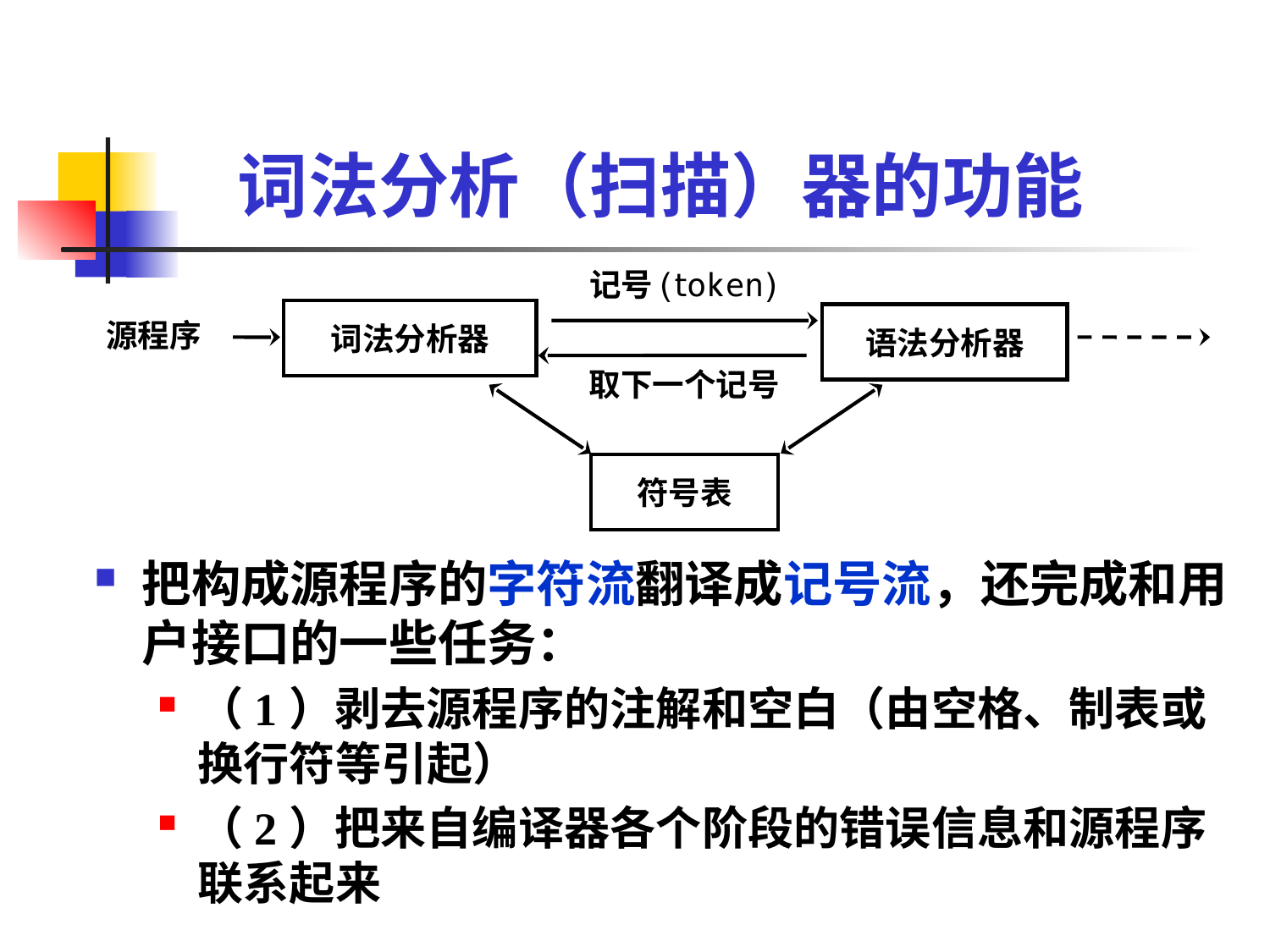

# 词法分析（扫描）器的功能

记号(token)
词法分析器
语法分析器
源程序

取下一个记号

符号表
把构成源程序的字符流翻译成记号流，还完成和用户接口的一些任务：
（1）剥去源程序的注解和空白（由空格、制表或换行符等引起）
（2）把来自编译器各个阶段的错误信息和源程序联系起来